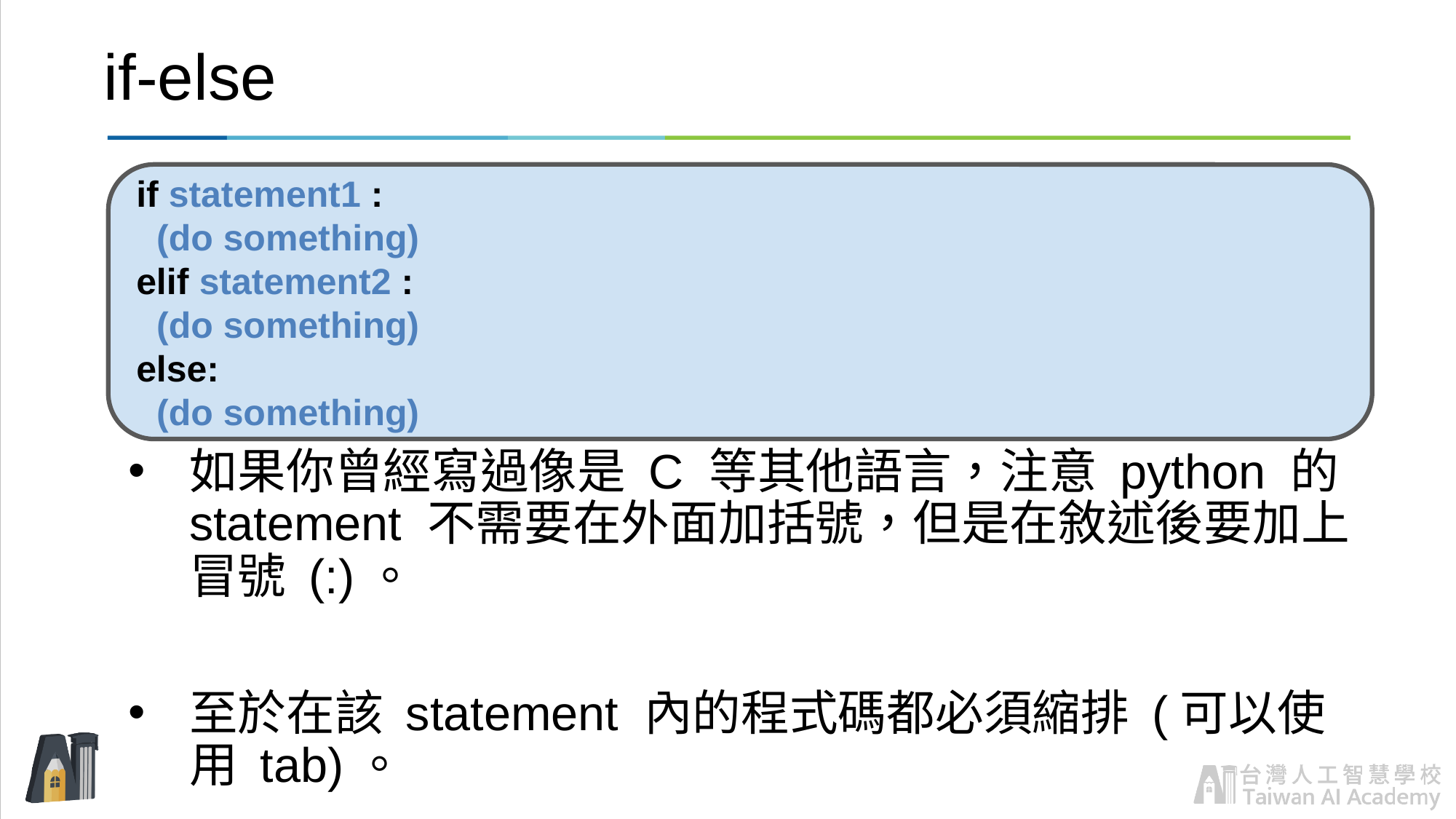

# if-else

如果你曾經寫過像是 C 等其他語言，注意 python 的 statement 不需要在外面加括號，但是在敘述後要加上冒號 (:)。

至於在該 statement 內的程式碼都必須縮排 (可以使用 tab)。

if statement1 :
  (do something)
elif statement2 :
  (do something)
else:
  (do something)